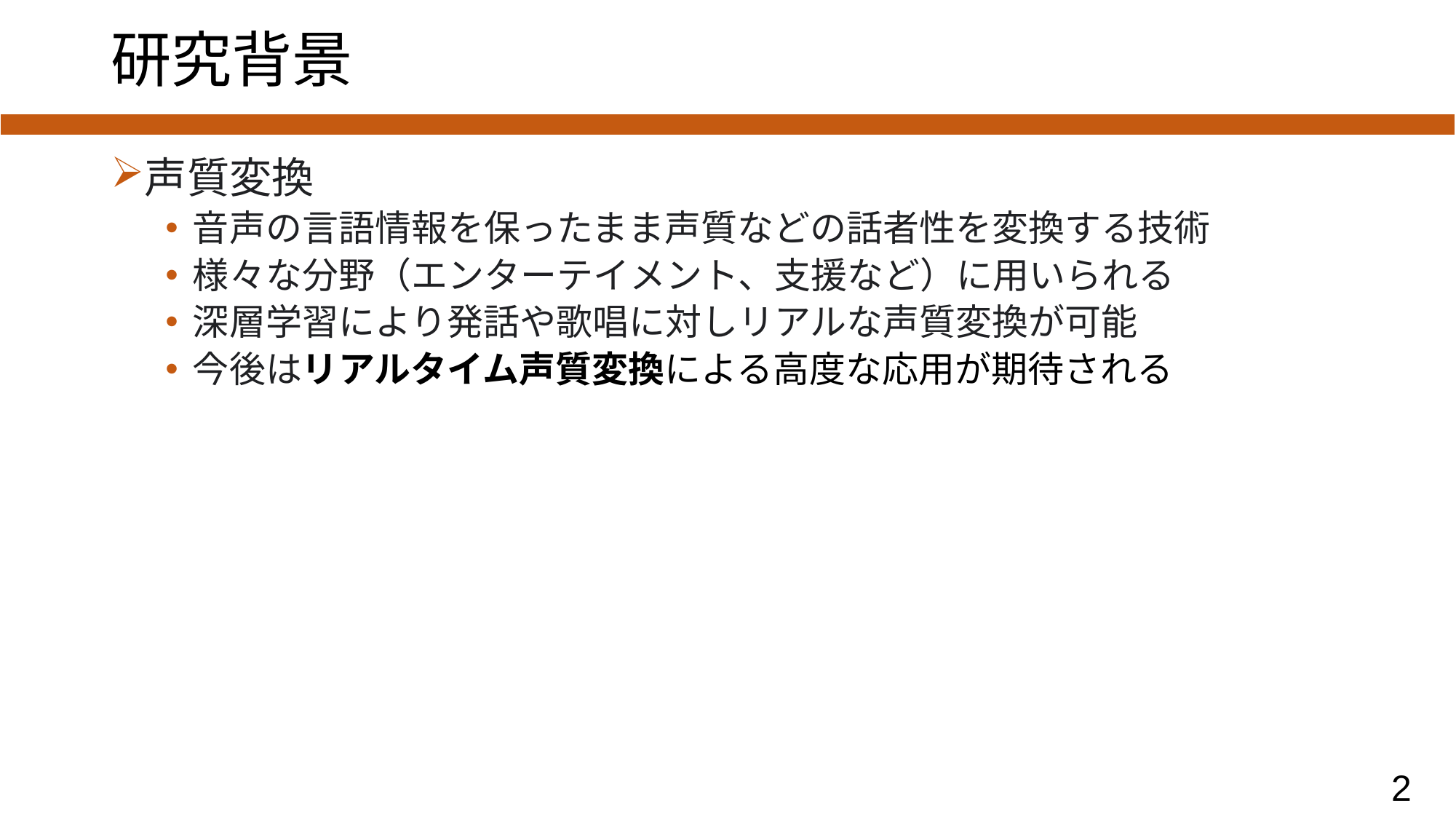

# 研究背景
声質変換
音声の言語情報を保ったまま声質などの話者性を変換する技術
様々な分野（エンターテイメント、支援など）に用いられる
深層学習により発話や歌唱に対しリアルな声質変換が可能
今後はリアルタイム声質変換による高度な応用が期待される